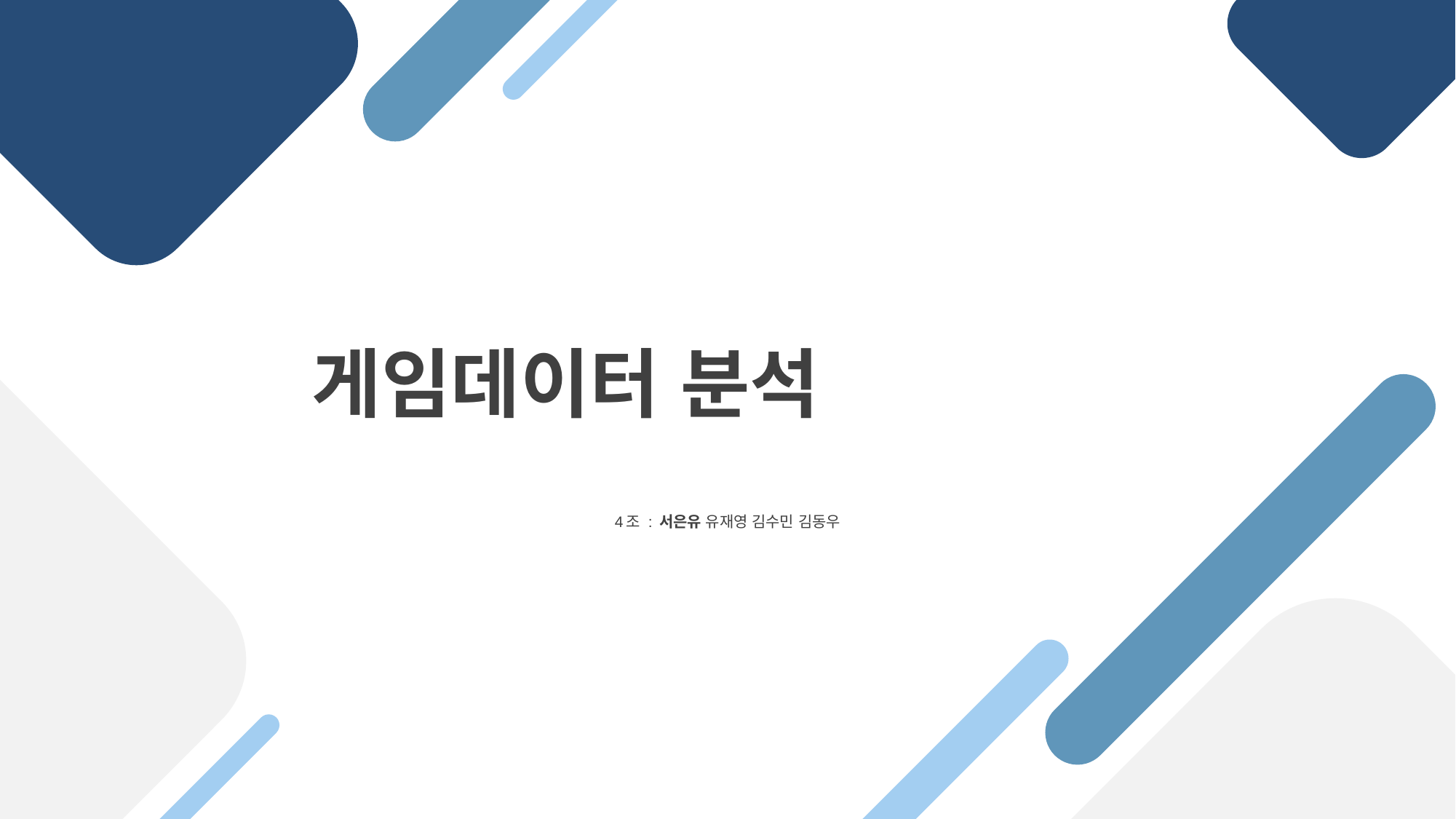

게임데이터 분석

4조 : 서은유 유재영 김수민 김동우